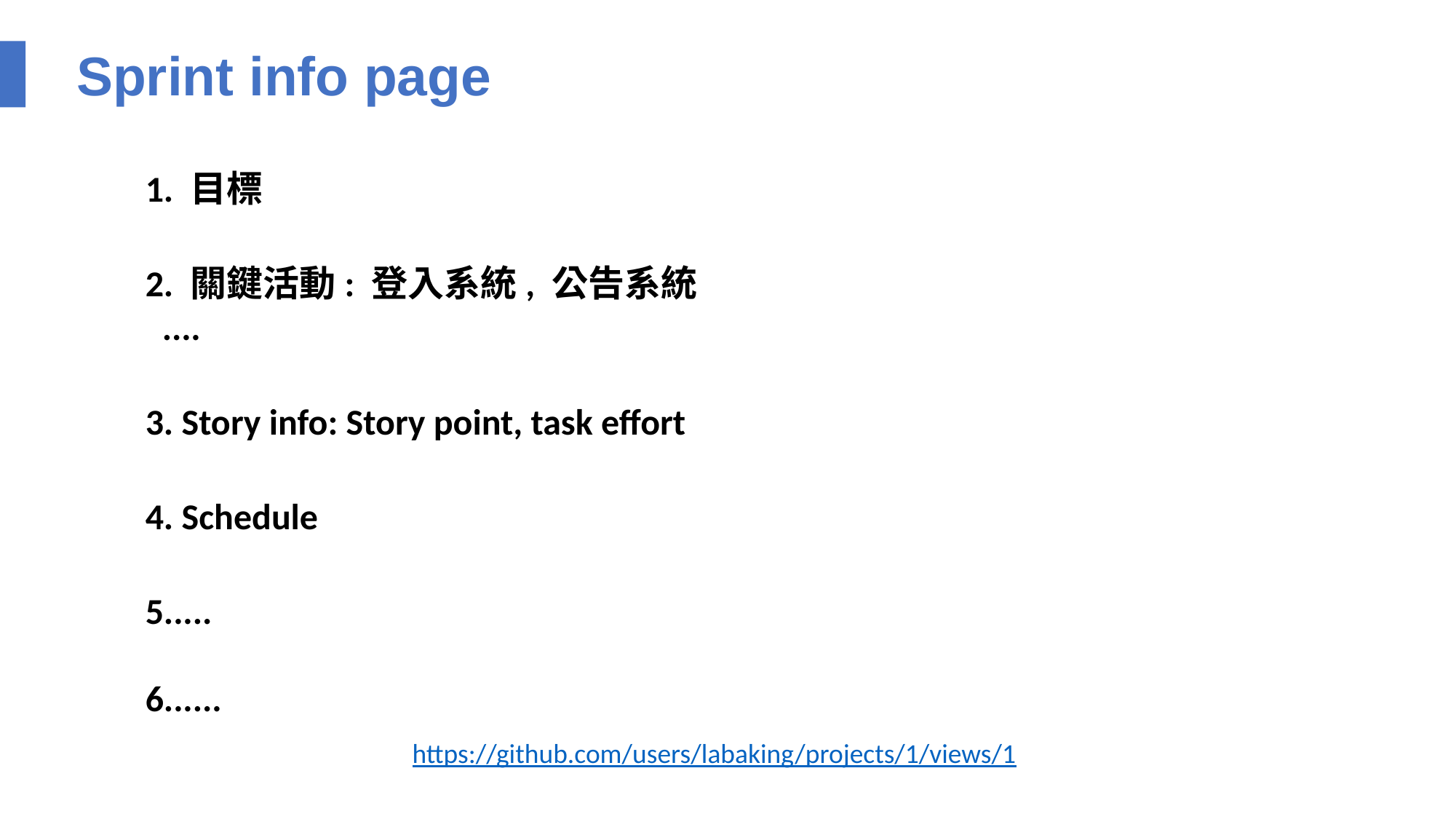

Sprint info page

1. 目標

2. 關鍵活動: 登入系統, 公告系統 ....

3. Story info: Story point, task effort

4. Schedule

5.....

6......
https://github.com/users/labaking/projects/1/views/1